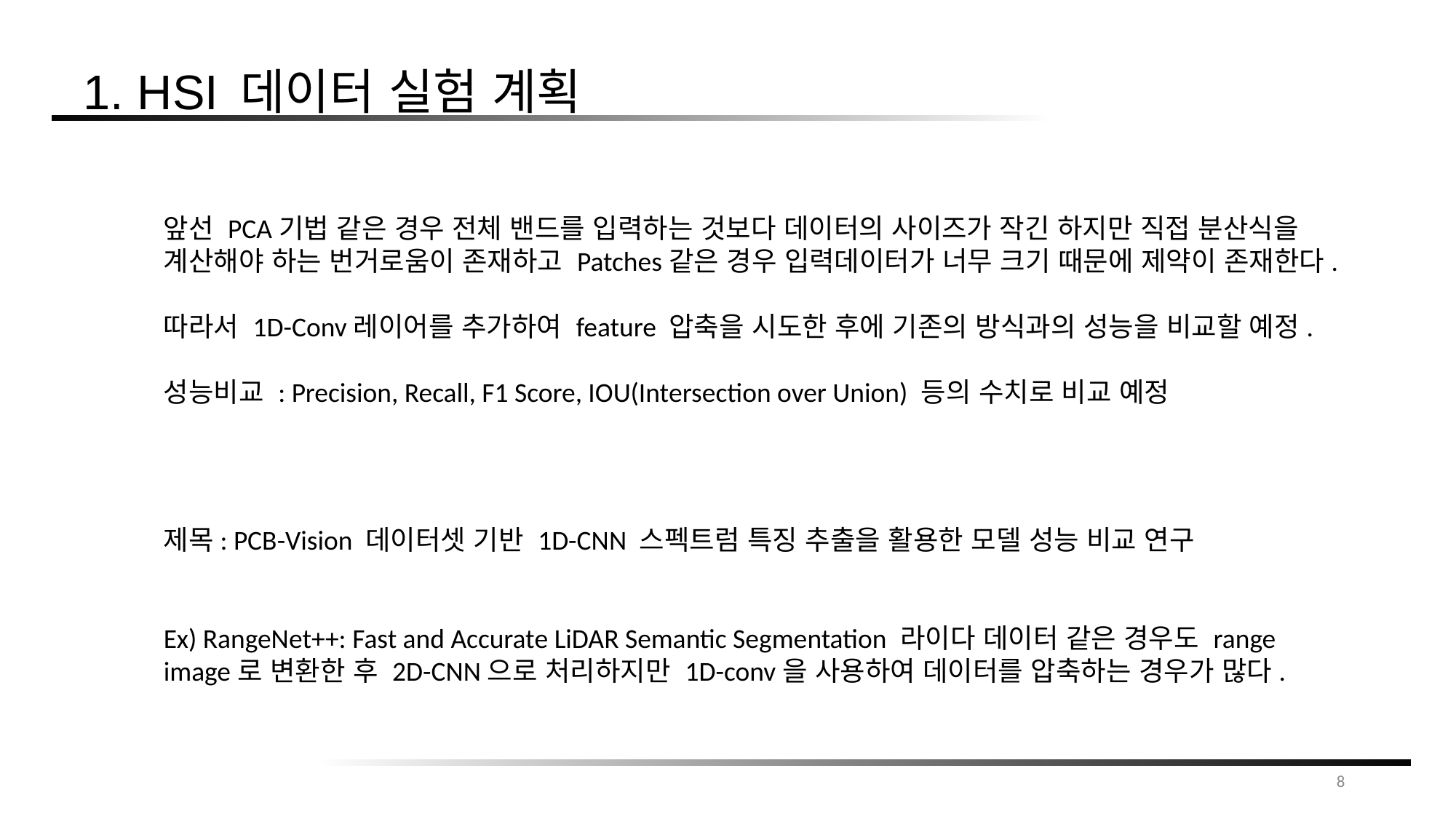

1. HSI 데이터 실험 계획
앞선 PCA기법 같은 경우 전체 밴드를 입력하는 것보다 데이터의 사이즈가 작긴 하지만 직접 분산식을 계산해야 하는 번거로움이 존재하고 Patches같은 경우 입력데이터가 너무 크기 때문에 제약이 존재한다.
따라서 1D-Conv레이어를 추가하여 feature 압축을 시도한 후에 기존의 방식과의 성능을 비교할 예정.

성능비교 : Precision, Recall, F1 Score, IOU(Intersection over Union) 등의 수치로 비교 예정
제목: PCB-Vision 데이터셋 기반 1D-CNN 스펙트럼 특징 추출을 활용한 모델 성능 비교 연구
Ex) RangeNet++: Fast and Accurate LiDAR Semantic Segmentation 라이다 데이터 같은 경우도 range image로 변환한 후 2D-CNN으로 처리하지만 1D-conv을 사용하여 데이터를 압축하는 경우가 많다.
8